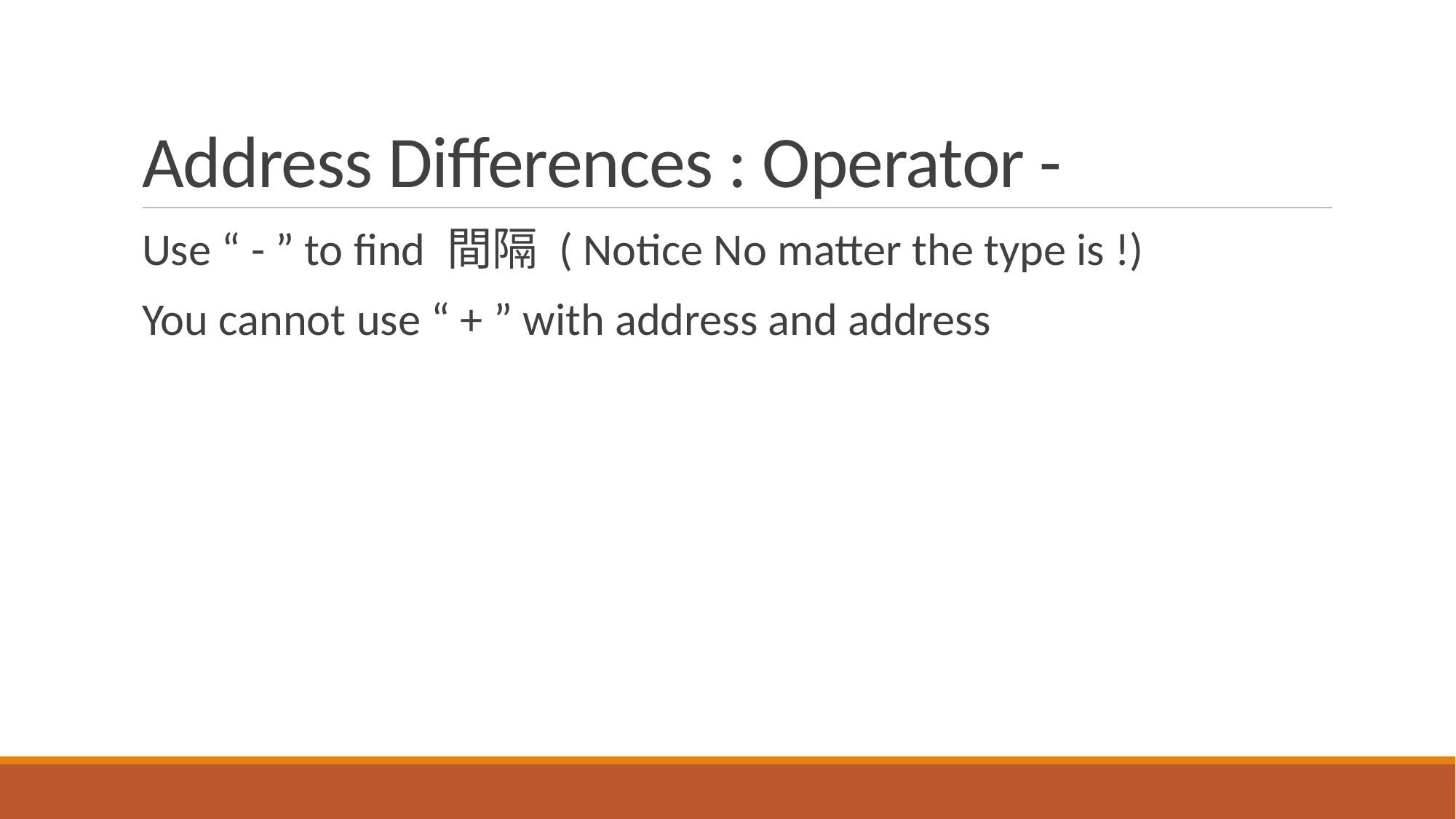

# Address Differences : Operator -
Use “ - ” to find 間隔 ( Notice No matter the type is !)
You cannot use “ + ” with address and address